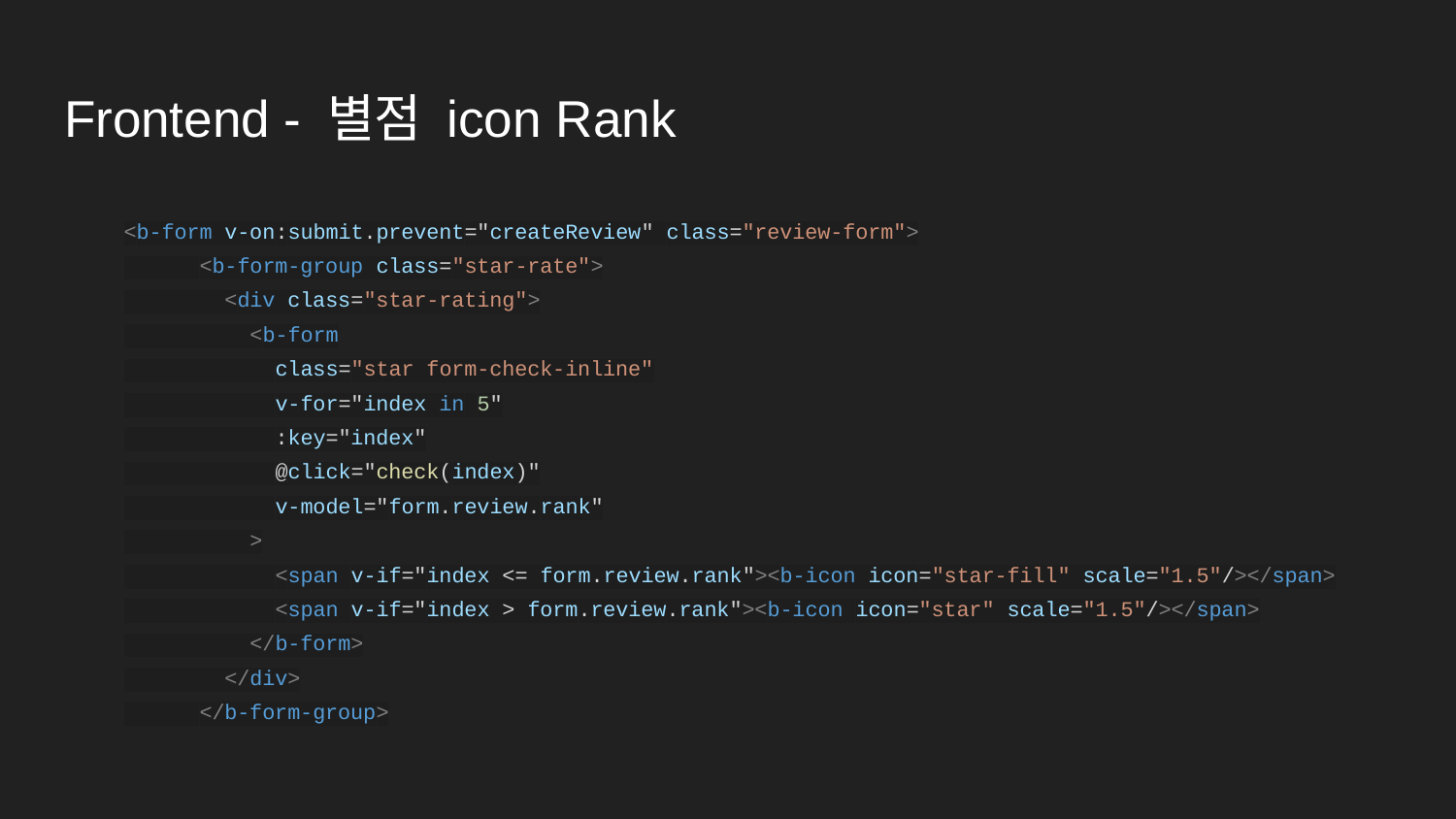

# Frontend - 별점 icon Rank
<b-form v-on:submit.prevent="createReview" class="review-form">
      <b-form-group class="star-rate">
        <div class="star-rating">
          <b-form
            class="star form-check-inline"
            v-for="index in 5"
            :key="index"
            @click="check(index)"
            v-model="form.review.rank"
          >
            <span v-if="index <= form.review.rank"><b-icon icon="star-fill" scale="1.5"/></span>
            <span v-if="index > form.review.rank"><b-icon icon="star" scale="1.5"/></span>
          </b-form>
        </div>
      </b-form-group>